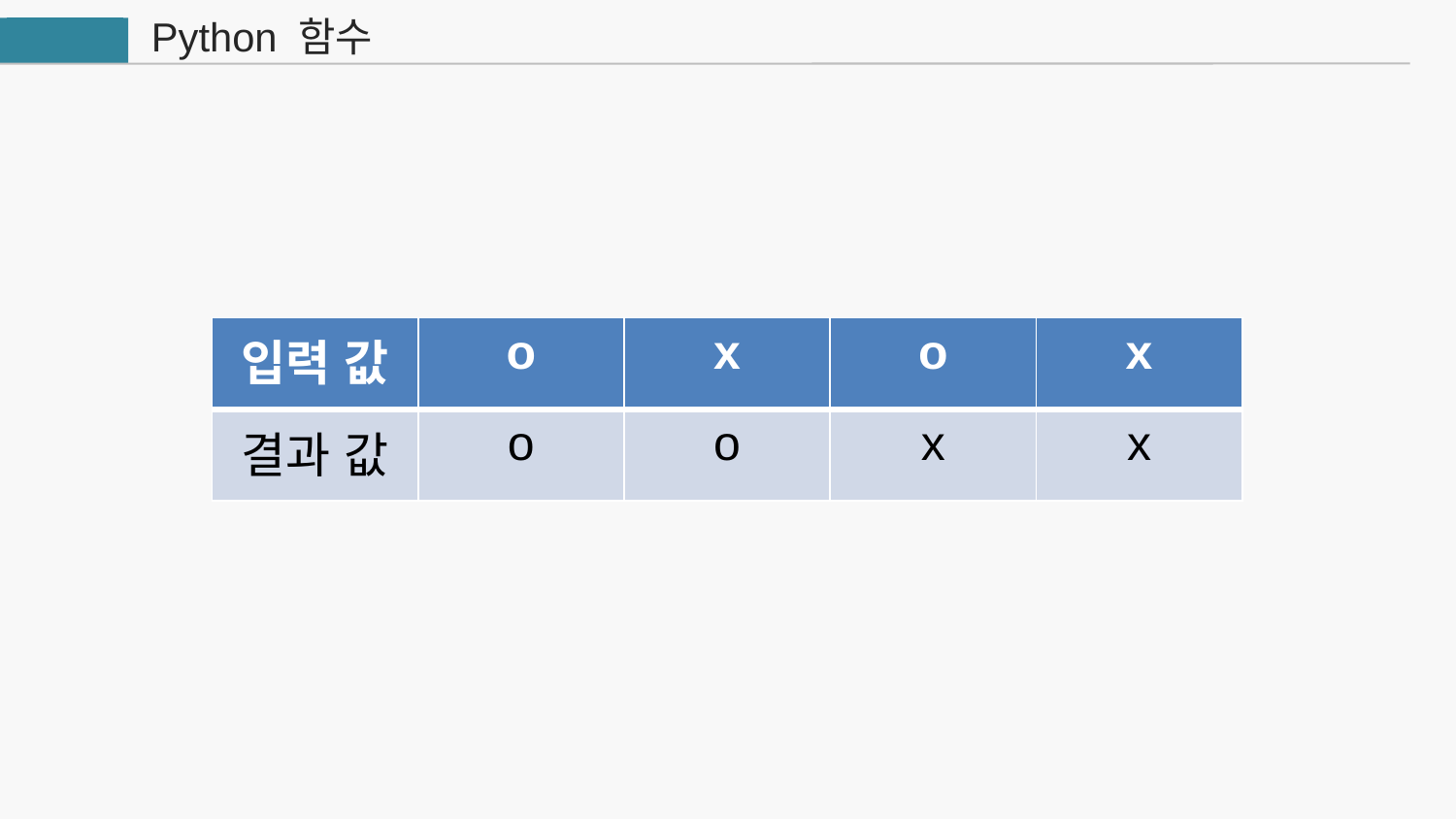

Python 함수

 Python

| 입력 값 | o | x | o | x |
| --- | --- | --- | --- | --- |
| 결과 값 | o | o | x | x |